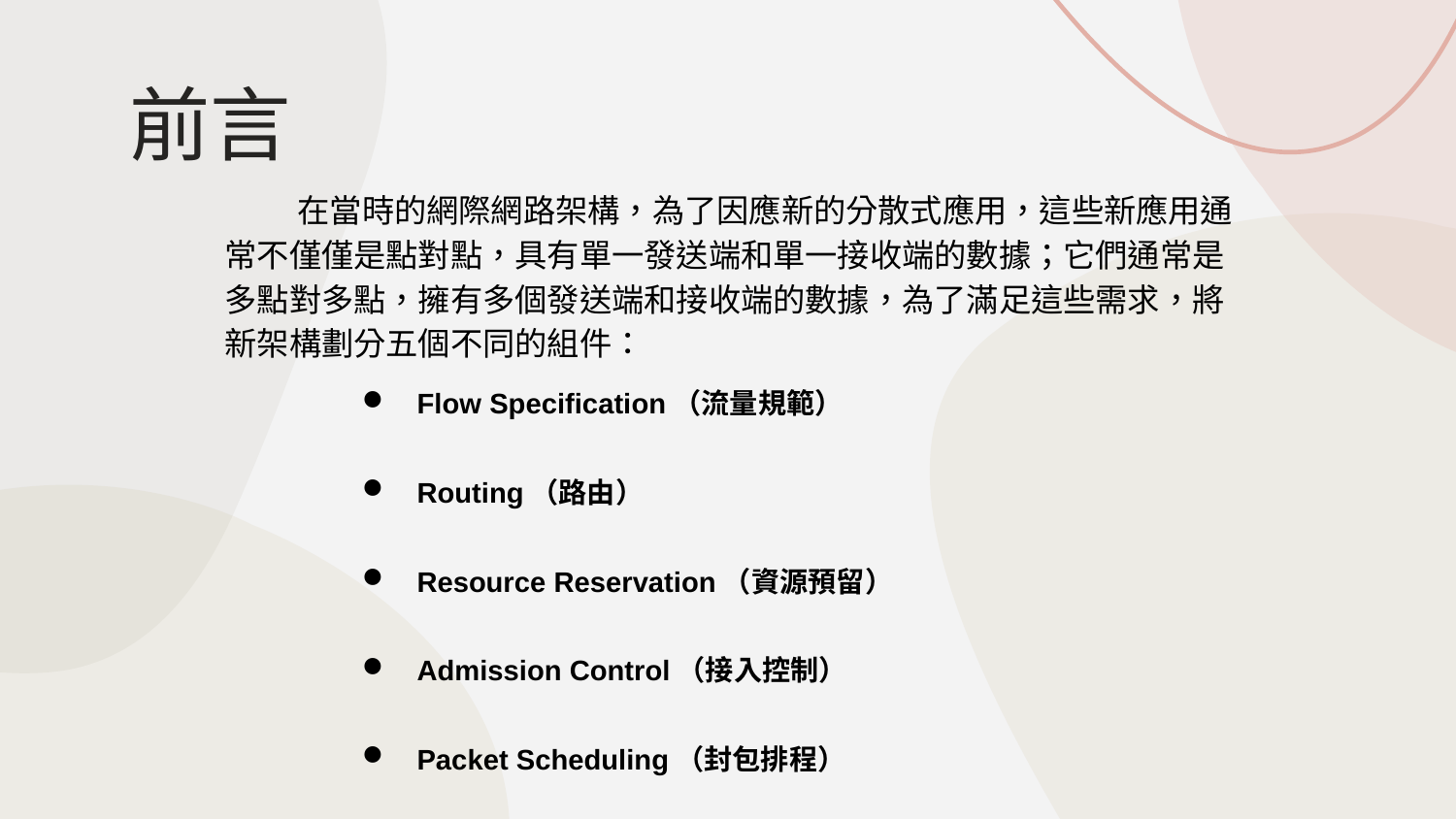

# 前言
在當時的網際網路架構，為了因應新的分散式應用，這些新應用通常不僅僅是點對點，具有單一發送端和單一接收端的數據；它們通常是多點對多點，擁有多個發送端和接收端的數據，為了滿足這些需求，將新架構劃分五個不同的組件：
Flow Specification（流量規範）

Routing（路由）

Resource Reservation（資源預留）

Admission Control（接入控制）

Packet Scheduling（封包排程）